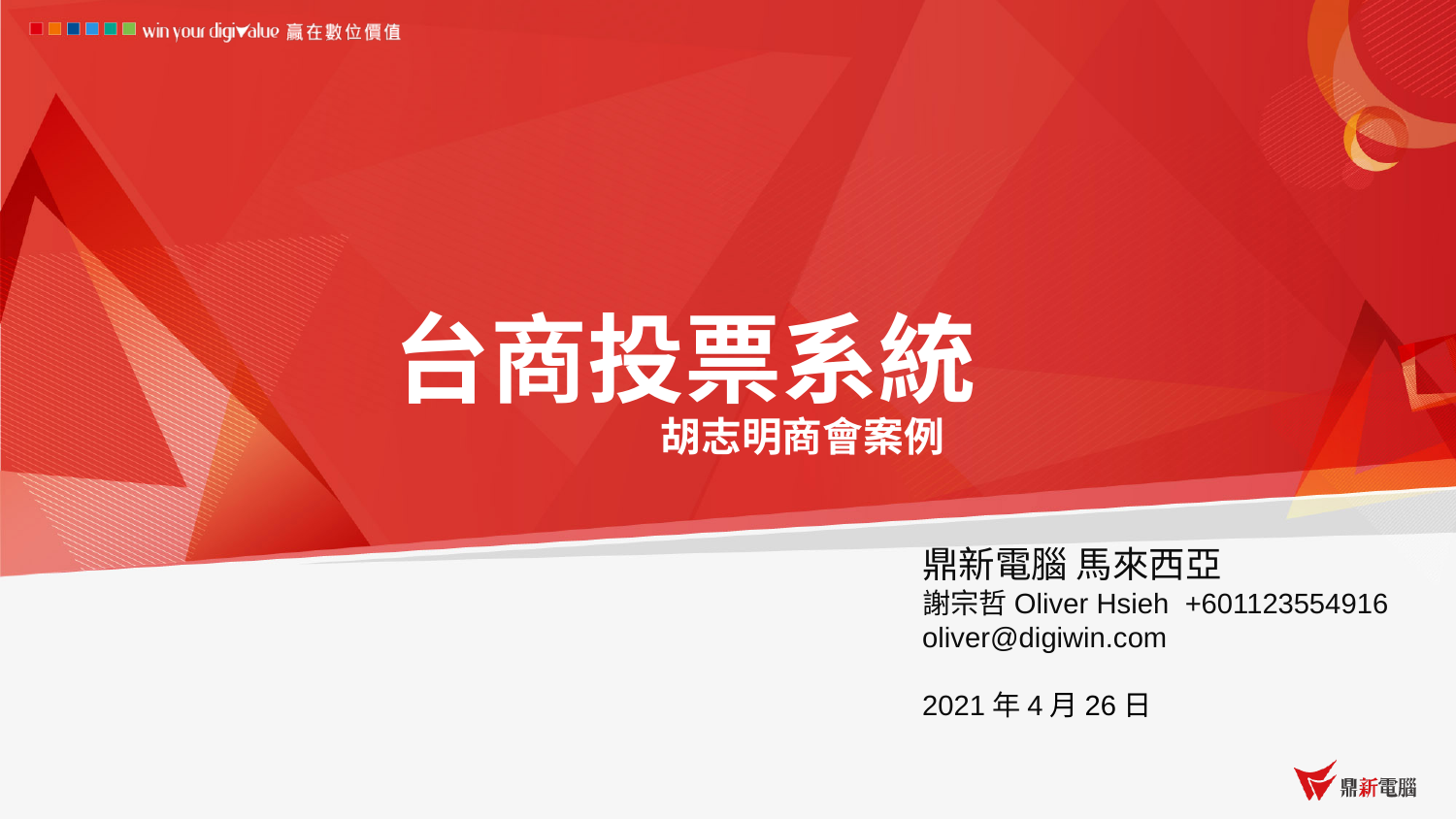

# 台商投票系統 胡志明商會案例
鼎新電腦 馬來西亞
謝宗哲Oliver Hsieh  +601123554916
oliver@digiwin.com

2021年4月26日